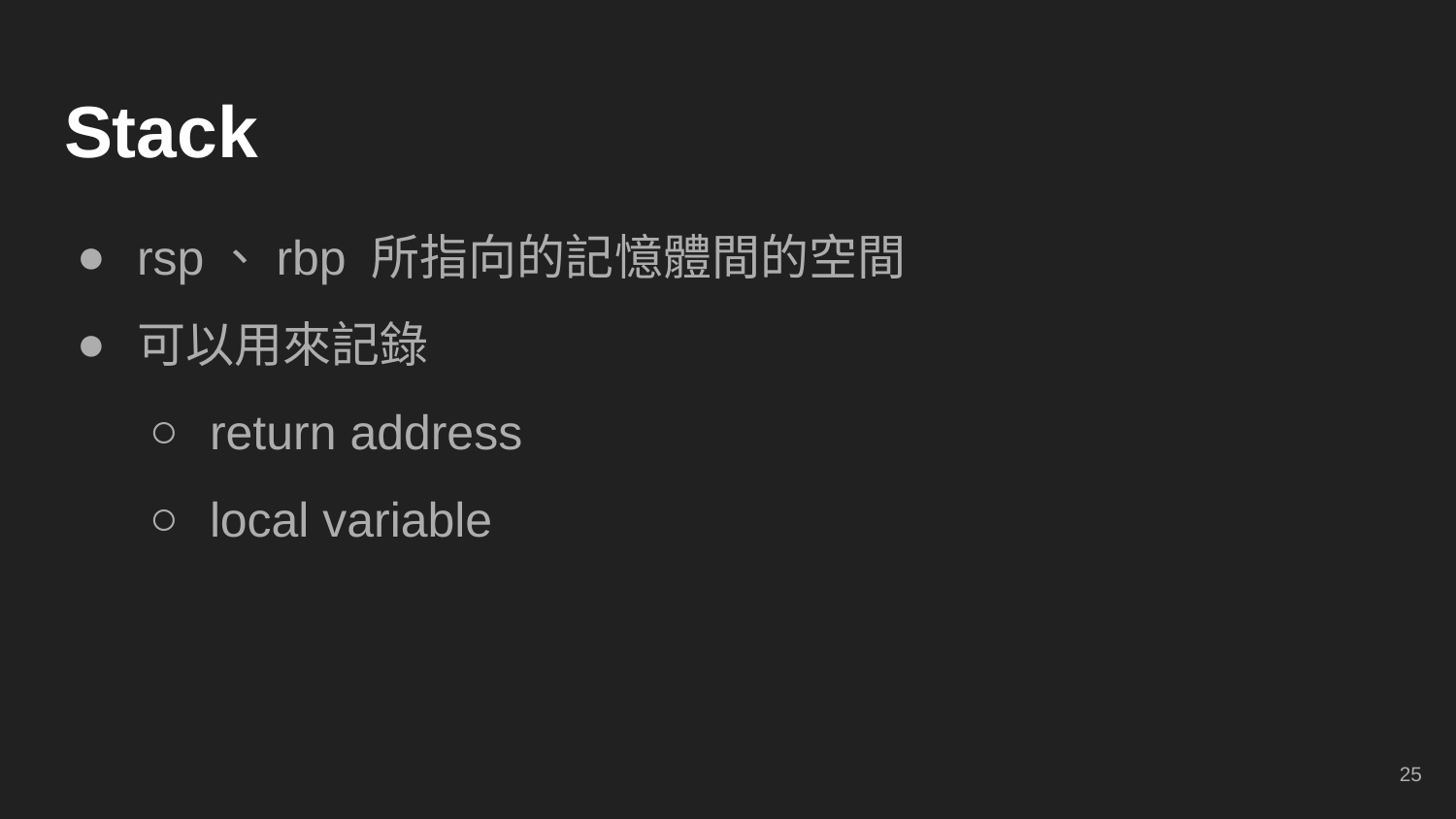

# Stack
rsp、rbp 所指向的記憶體間的空間
可以用來記錄
return address
local variable
25